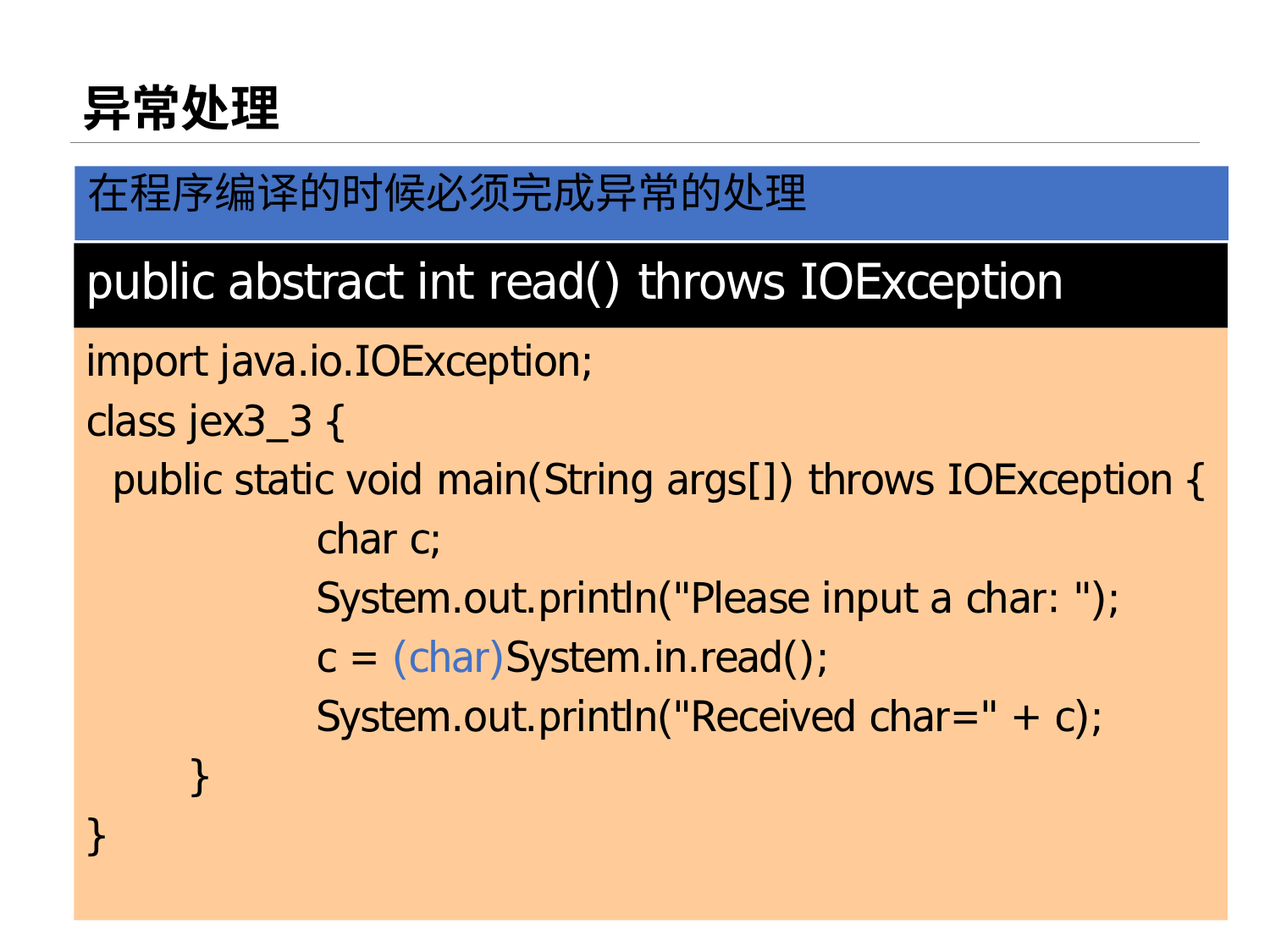

# 异常处理
何时会出现异常?
方法中已定义了异常的抛出
在程序编译的时候必须完成异常的处理
public abstract int read() throws IOException
import java.io.IOException;
class jex3_3 {
  public static void main(String args[]) throws IOException {
		char c;
		System.out.println("Please input a char: ");
		c = (char)System.in.read();
		System.out.println("Received char=" + c);
	}
}
30